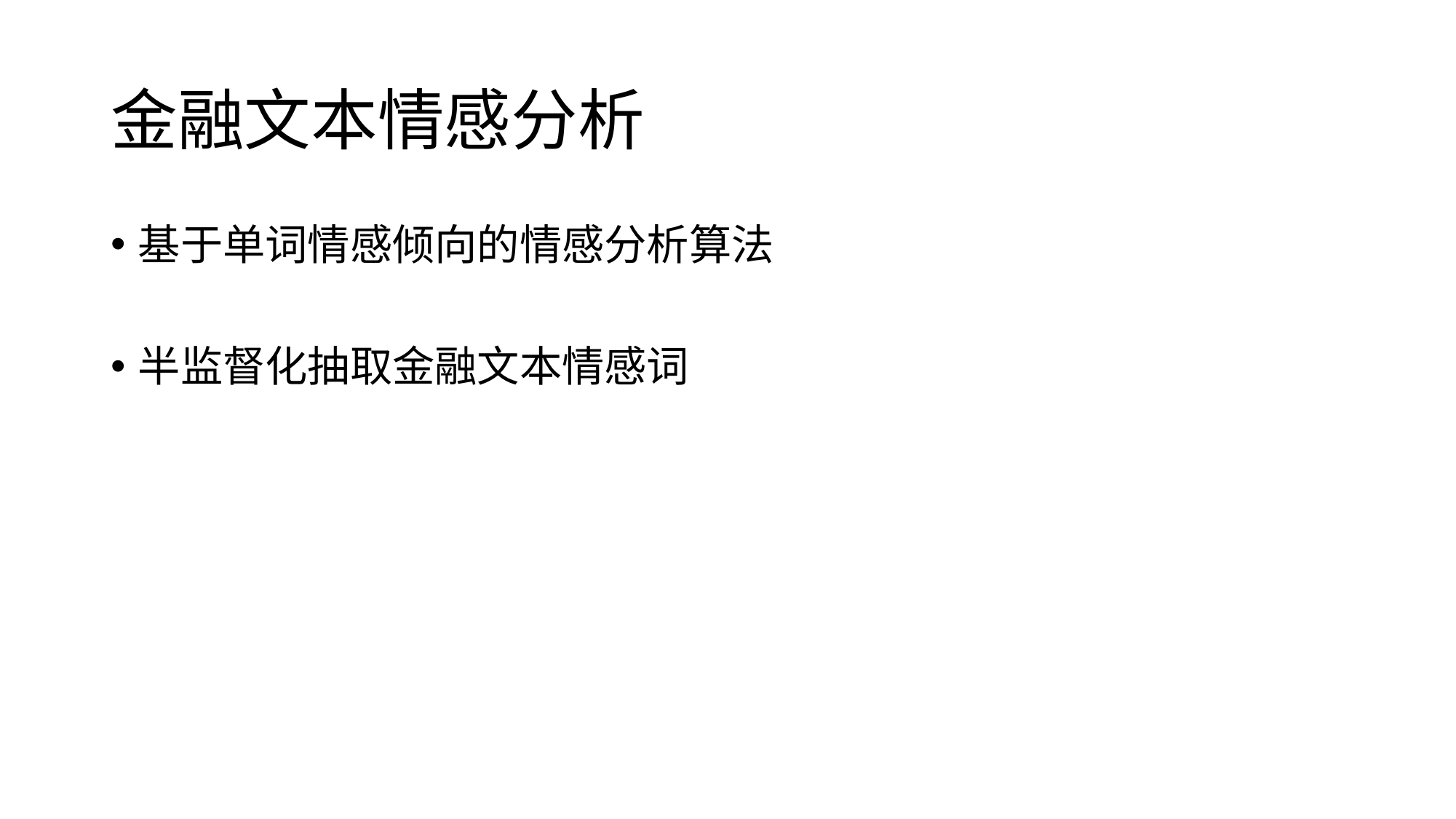

# 金融文本情感分析
基于单词情感倾向的情感分析算法

半监督化抽取金融文本情感词